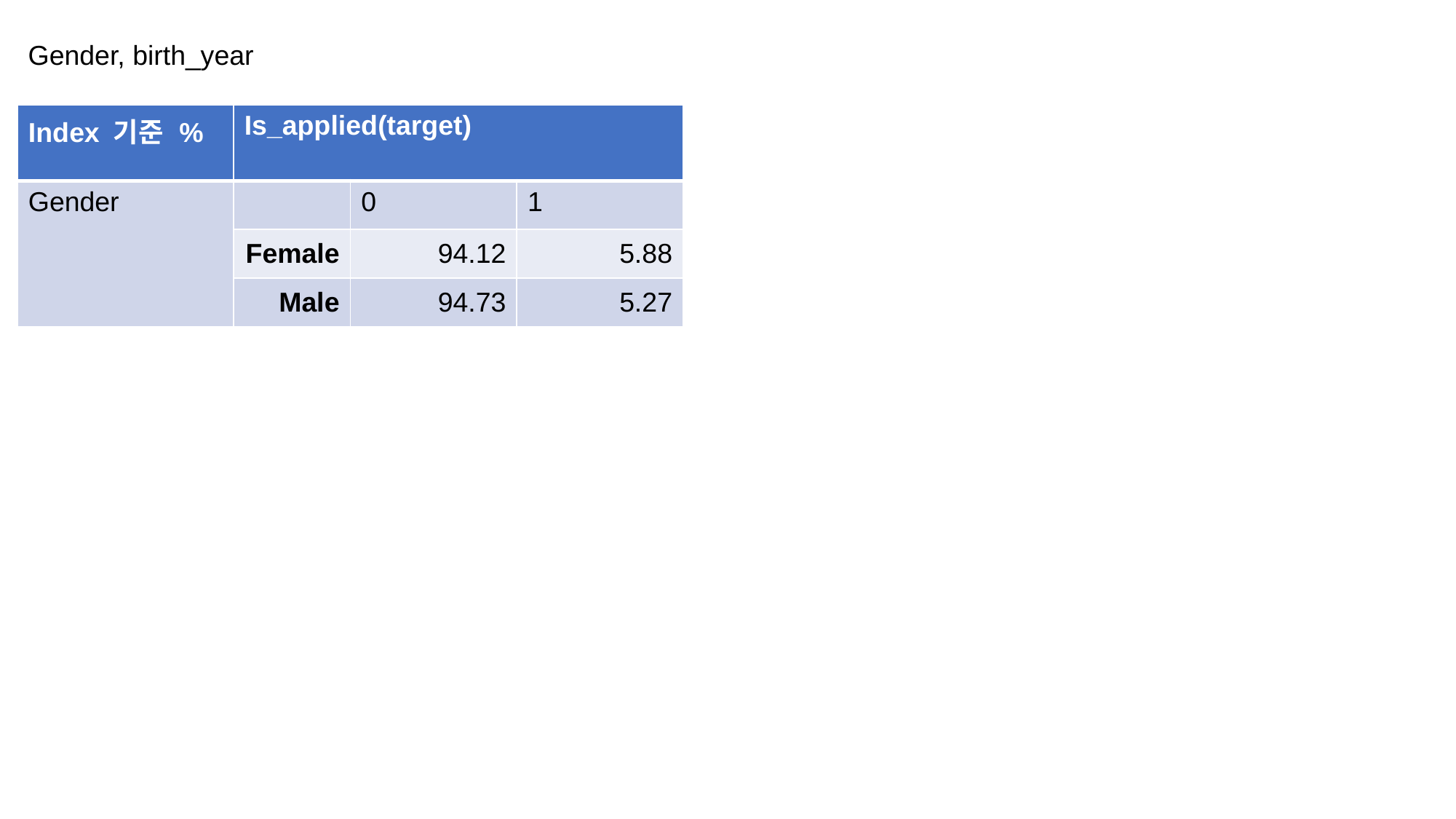

Gender, birth_year
| Index 기준 % | Is\_applied(target) |  |  |
| --- | --- | --- | --- |
| Gender |  | 0 | 1 |
|  | Female | 94.12 | 5.88 |
|  | Male | 94.73 | 5.27 |